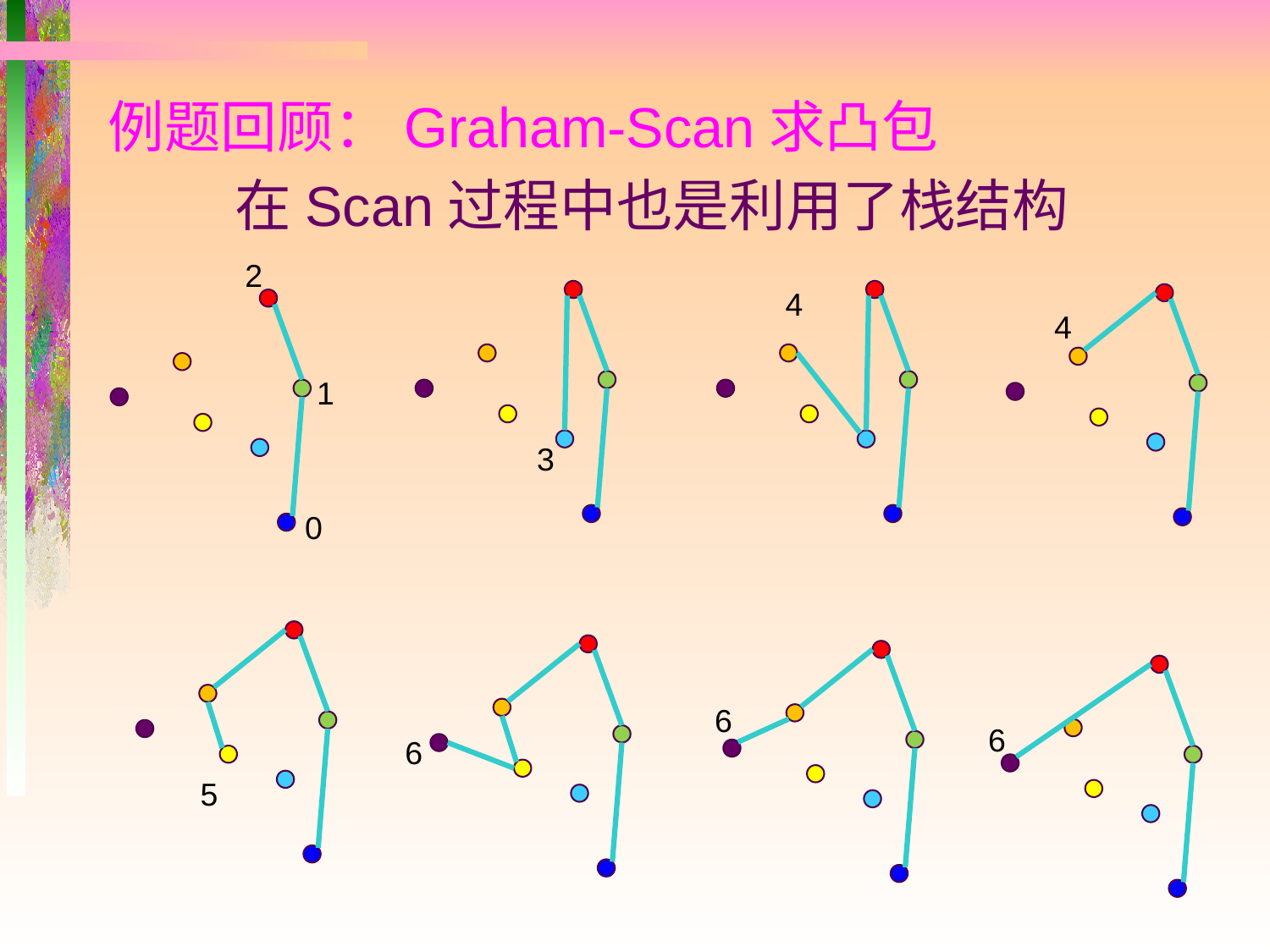

# 例题回顾：Graham-Scan求凸包
	在Scan过程中也是利用了栈结构

2
4

4

1

3

0

6

6

6

5